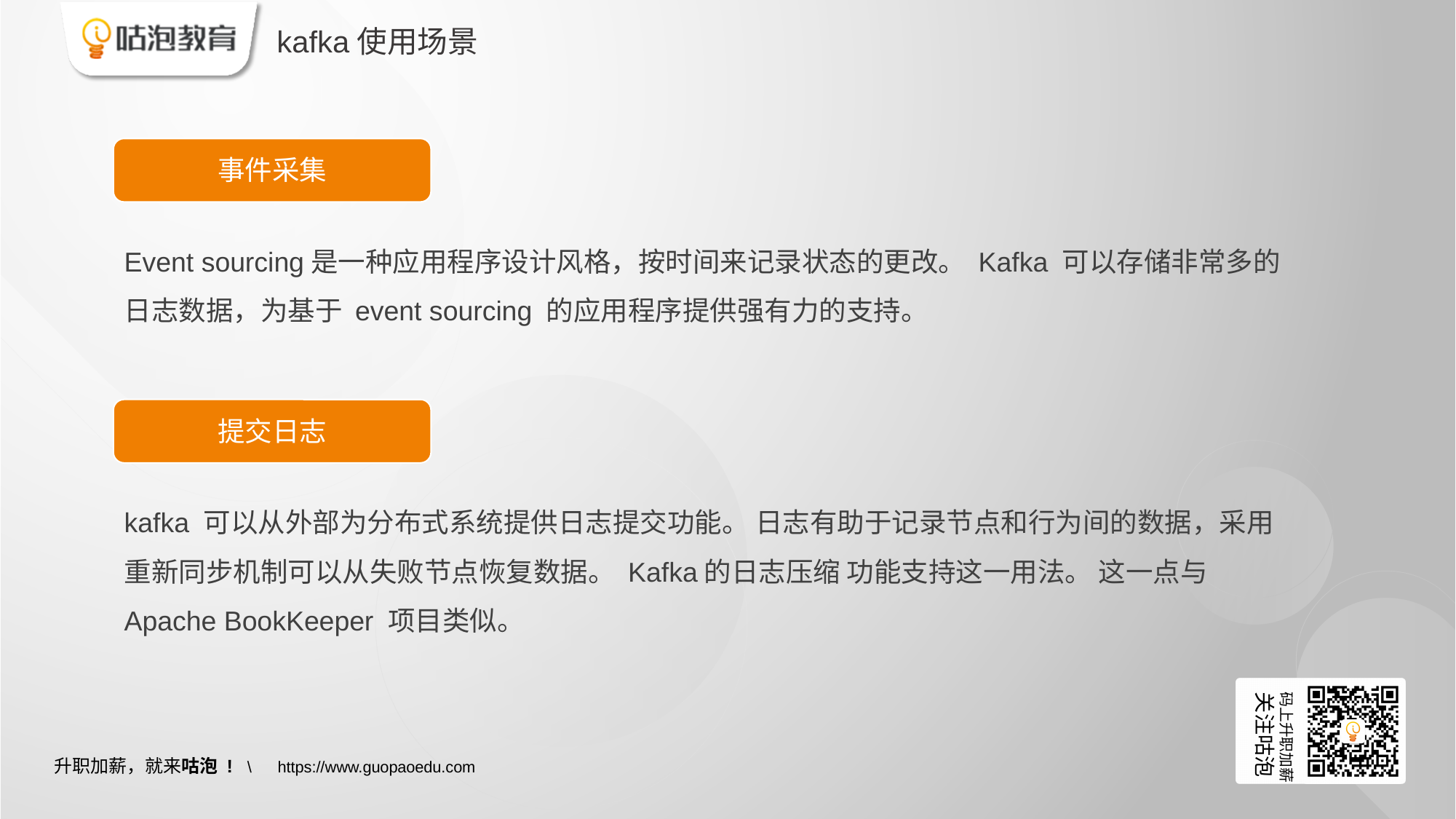

# kafka使用场景

事件采集
Event sourcing是一种应用程序设计风格，按时间来记录状态的更改。 Kafka 可以存储非常多的日志数据，为基于 event sourcing 的应用程序提供强有力的支持。

提交日志
kafka 可以从外部为分布式系统提供日志提交功能。 日志有助于记录节点和行为间的数据，采用重新同步机制可以从失败节点恢复数据。 Kafka的日志压缩 功能支持这一用法。 这一点与Apache BookKeeper 项目类似。